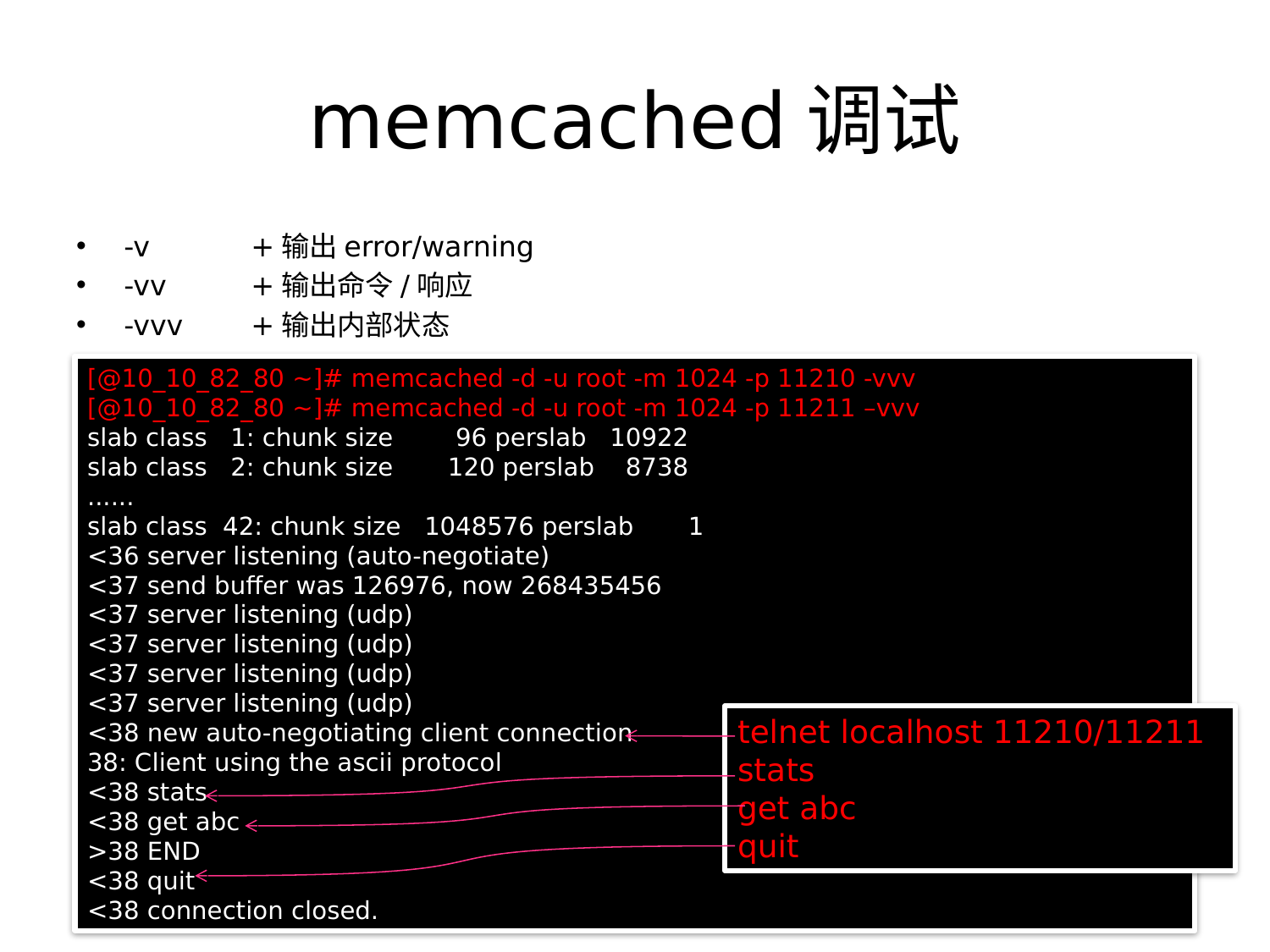

# memcached调试
-v	+输出error/warning
-vv	+输出命令/响应
-vvv	+输出内部状态
[@10_10_82_80 ~]# memcached -d -u root -m 1024 -p 11210 -vvv
[@10_10_82_80 ~]# memcached -d -u root -m 1024 -p 11211 –vvv
slab class   1: chunk size        96 perslab   10922
slab class   2: chunk size       120 perslab    8738
......
slab class  42: chunk size   1048576 perslab       1
<36 server listening (auto-negotiate)
<37 send buffer was 126976, now 268435456
<37 server listening (udp)
<37 server listening (udp)
<37 server listening (udp)
<37 server listening (udp)
<38 new auto-negotiating client connection
38: Client using the ascii protocol
<38 stats
<38 get abc
>38 END
<38 quit
<38 connection closed.
telnet localhost 11210/11211
stats
get abc
quit